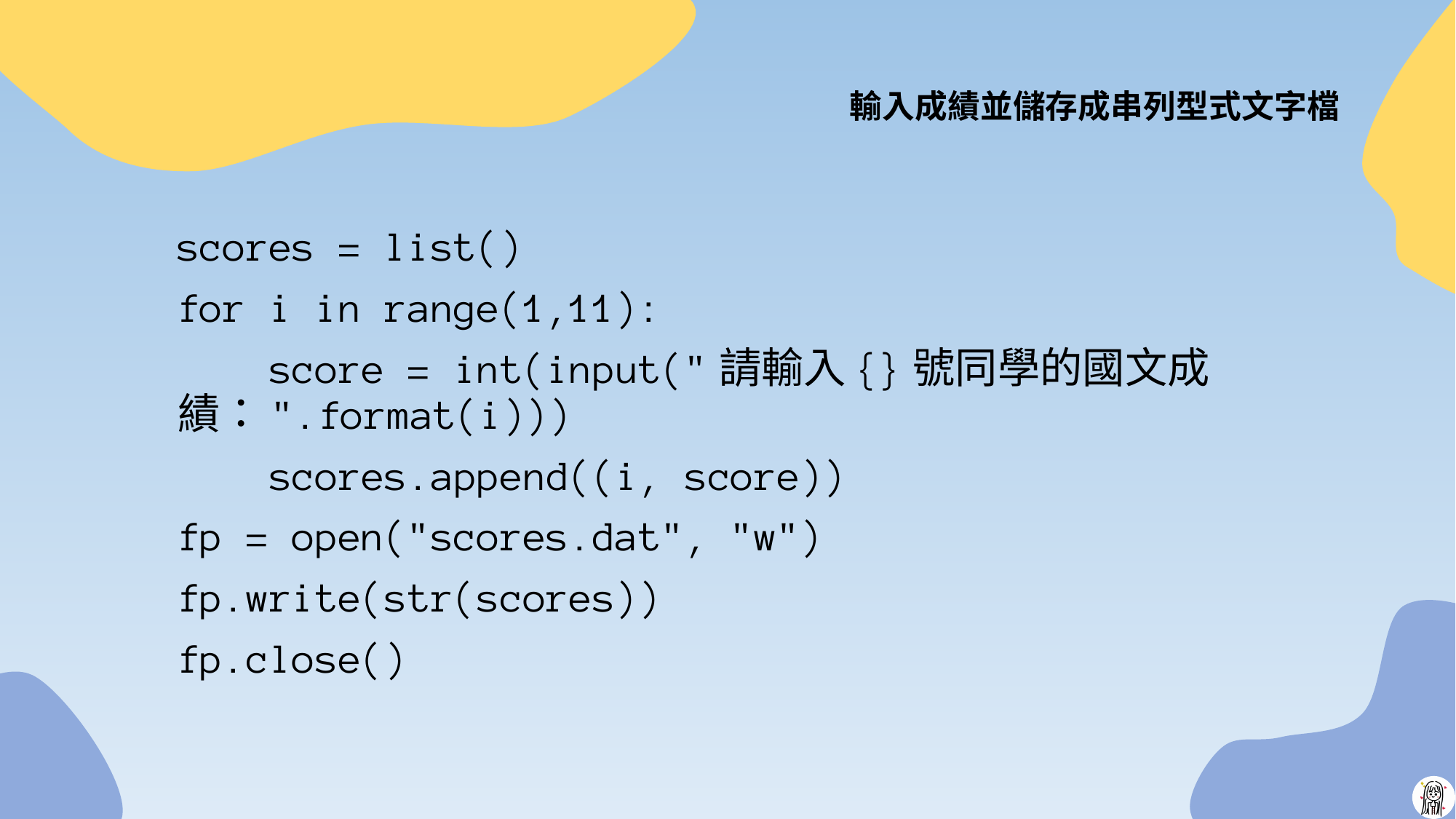

# 輸入成績並儲存成串列型式文字檔
scores = list()
for i in range(1,11):
    score = int(input("請輸入{}號同學的國文成績：".format(i)))
    scores.append((i, score))
fp = open("scores.dat", "w")
fp.write(str(scores))
fp.close()
16